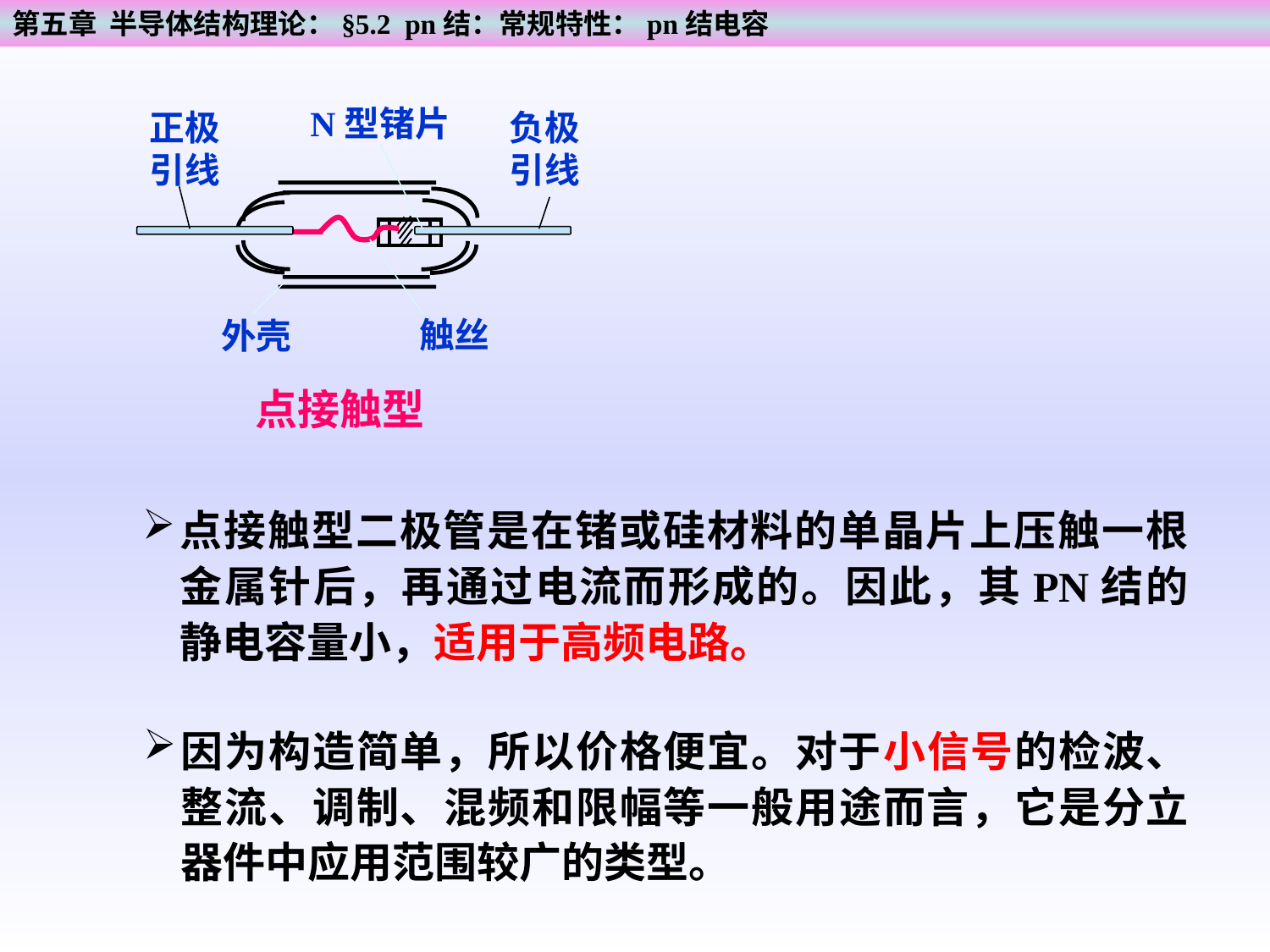

第五章  半导体结构理论：§5.2  pn结：常规特性：pn结电容
N型锗片
正极
引线
负极
引线

触丝
外壳
点接触型
点接触型二极管是在锗或硅材料的单晶片上压触一根金属针后，再通过电流而形成的。因此，其PN结的静电容量小，适用于高频电路。
因为构造简单，所以价格便宜。对于小信号的检波、整流、调制、混频和限幅等一般用途而言，它是分立器件中应用范围较广的类型。